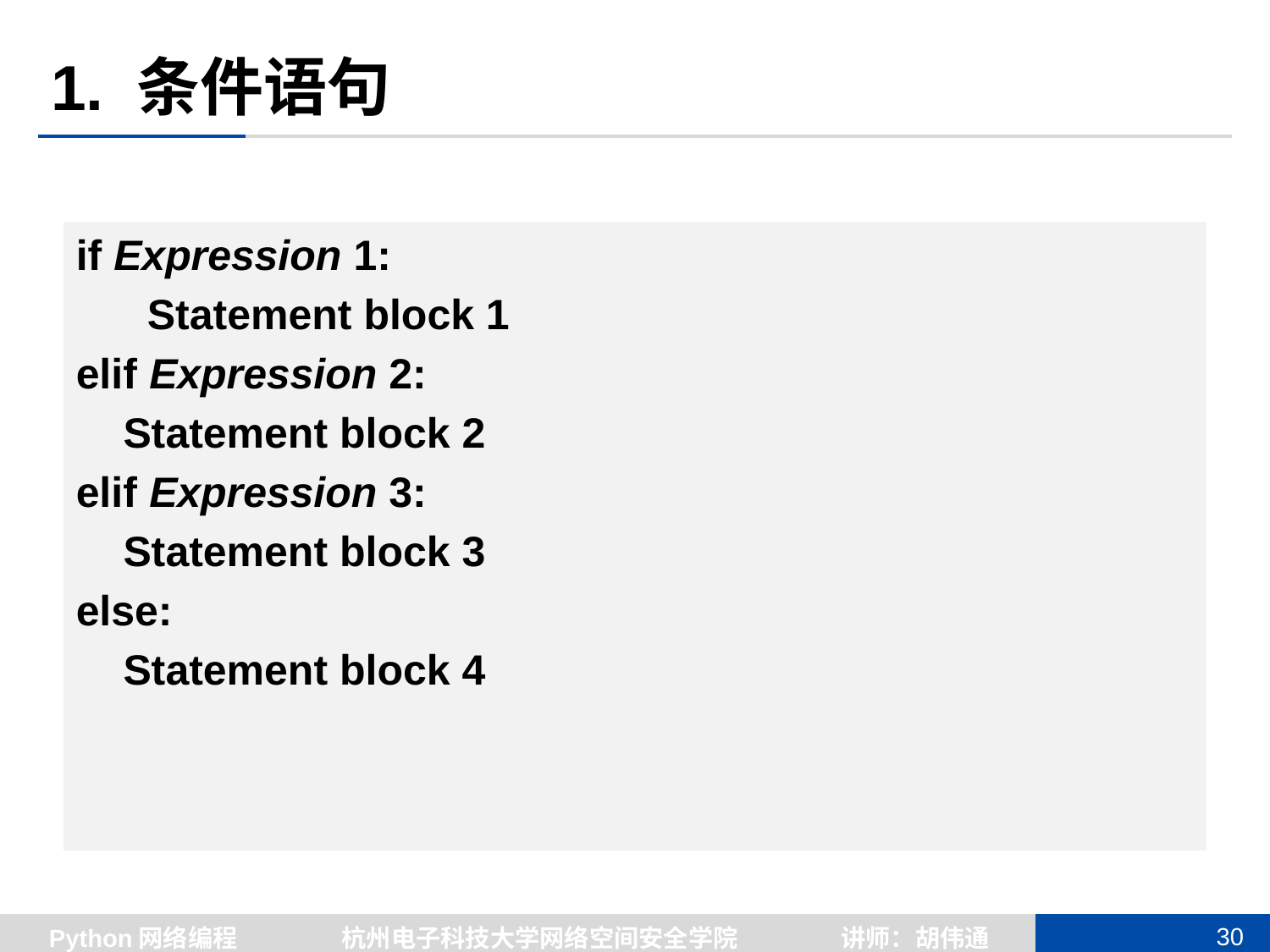

# 1. 条件语句
if Expression 1:
 	  Statement block 1
elif Expression 2:
    Statement block 2
elif Expression 3:
    Statement block 3
else:
    Statement block 4